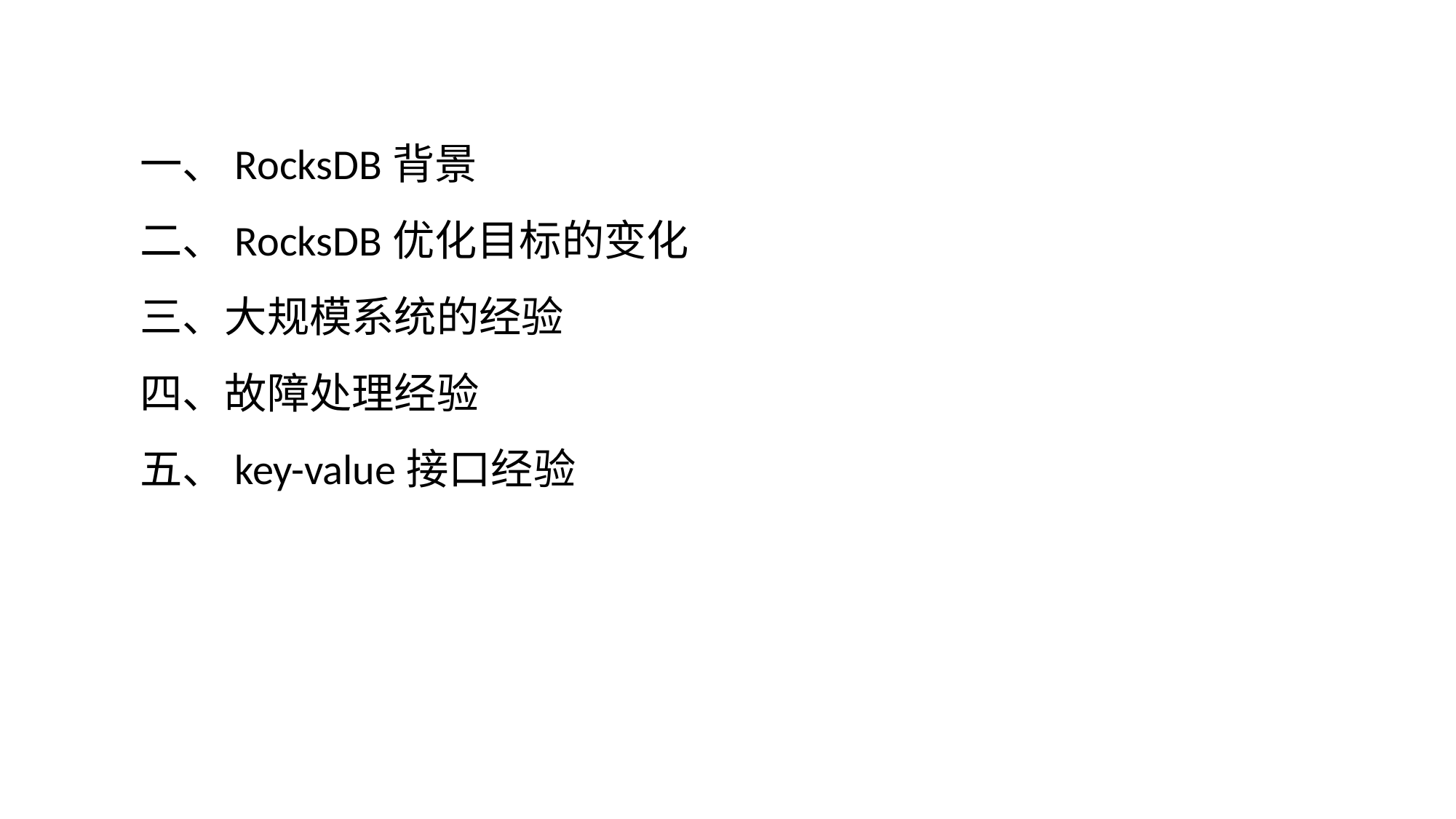

一、RocksDB背景
二、RocksDB优化目标的变化
三、大规模系统的经验
四、故障处理经验
五、key-value接口经验